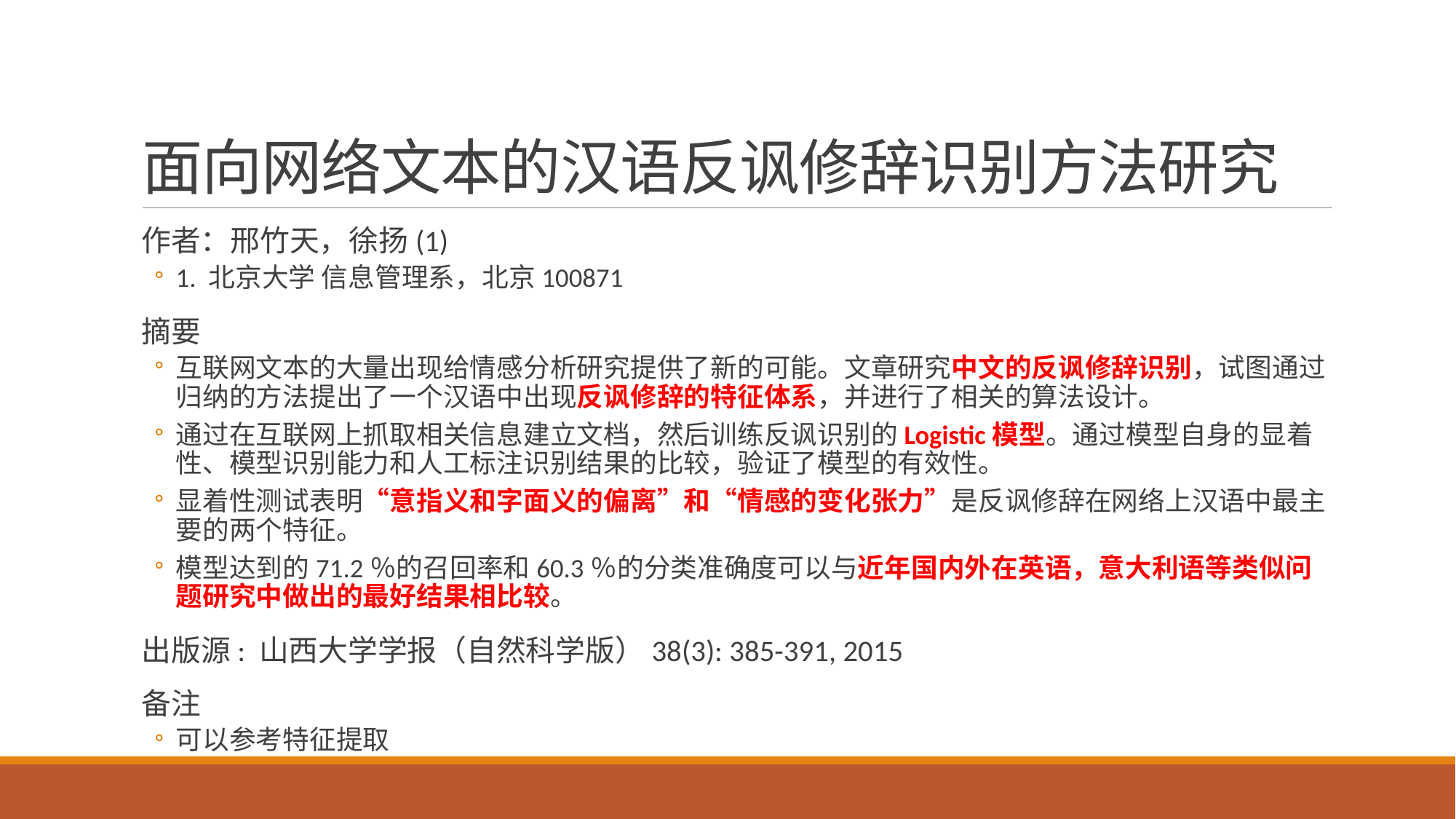

# 面向网络文本的汉语反讽修辞识别方法研究
作者：邢竹天，徐扬(1)
1. 北京大学 信息管理系，北京100871
摘要
互联网文本的大量出现给情感分析研究提供了新的可能。文章研究中文的反讽修辞识别，试图通过归纳的方法提出了一个汉语中出现反讽修辞的特征体系，并进行了相关的算法设计。
通过在互联网上抓取相关信息建立文档，然后训练反讽识别的Logistic模型。通过模型自身的显着性、模型识别能力和人工标注识别结果的比较，验证了模型的有效性。
显着性测试表明“意指义和字面义的偏离”和“情感的变化张力”是反讽修辞在网络上汉语中最主要的两个特征。
模型达到的71.2％的召回率和60.3％的分类准确度可以与近年国内外在英语，意大利语等类似问题研究中做出的最好结果相比较。
出版源: 山西大学学报（自然科学版）38(3): 385-391, 2015
备注
可以参考特征提取